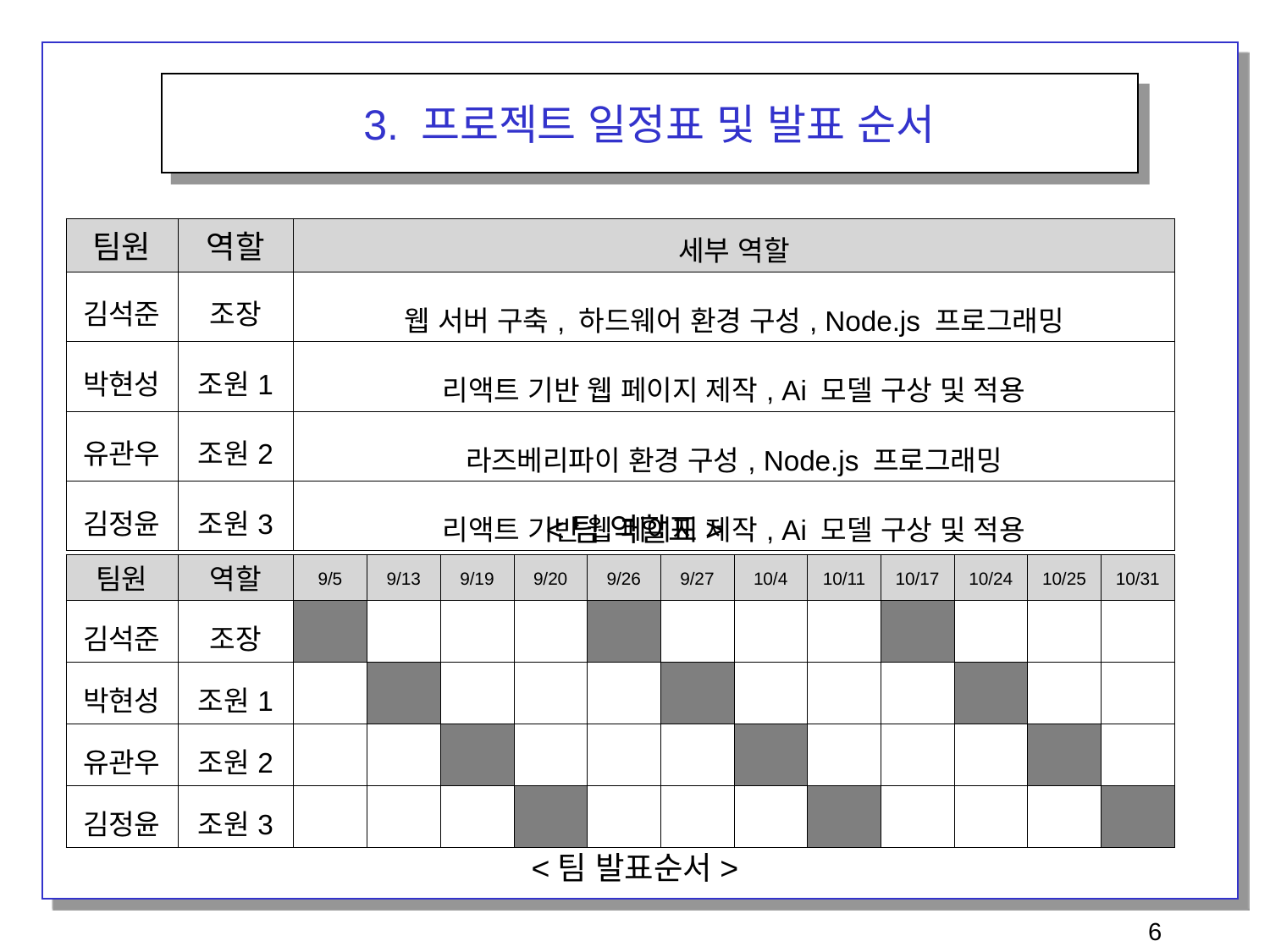

3. 프로젝트 일정표 및 발표 순서
| 팀원 | 역할 | 세부 역할 |
| --- | --- | --- |
| 김석준 | 조장 | 웹 서버 구축, 하드웨어 환경 구성, Node.js 프로그래밍 |
| 박현성 | 조원1 | 리액트 기반 웹 페이지 제작, Ai 모델 구상 및 적용 |
| 유관우 | 조원2 | 라즈베리파이 환경 구성, Node.js 프로그래밍 |
| 김정윤 | 조원3 | 리액트 기반 웹 페이지 제작, Ai 모델 구상 및 적용 |
<팀 역할표>
| 팀원 | 역할 | 9/5 | 9/13 | 9/19 | 9/20 | 9/26 | 9/27 | 10/4 | 10/11 | 10/17 | 10/24 | 10/25 | 10/31 |
| --- | --- | --- | --- | --- | --- | --- | --- | --- | --- | --- | --- | --- | --- |
| 김석준 | 조장 |  |  |  |  |  |  |  |  |  |  |  |  |
| 박현성 | 조원1 |  |  |  |  |  |  |  |  |  |  |  |  |
| 유관우 | 조원2 |  |  |  |  |  |  |  |  |  |  |  |  |
| 김정윤 | 조원3 |  |  |  |  |  |  |  |  |  |  |  |  |
<팀 발표순서>
6